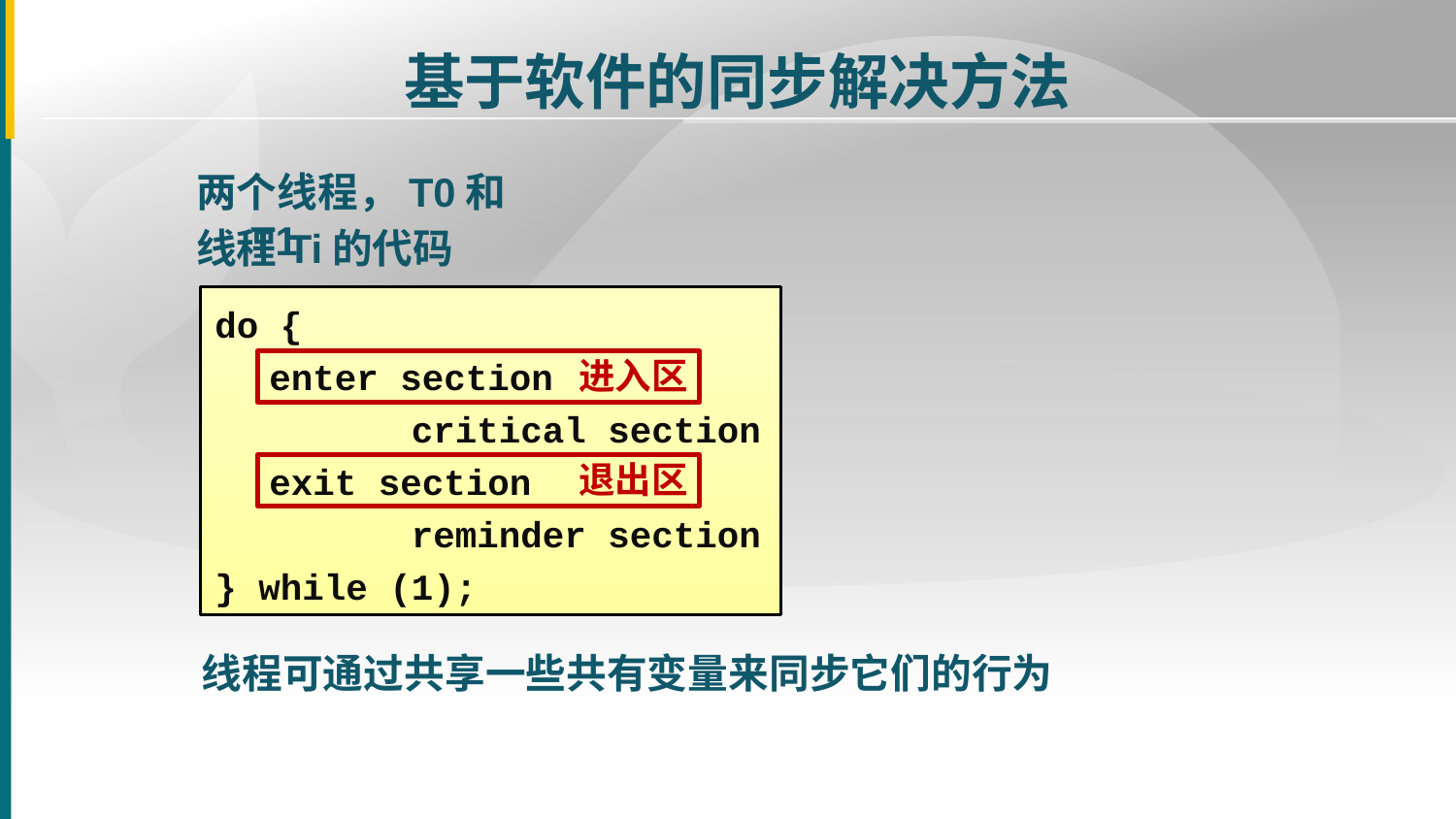

基于软件的同步解决方法
两个线程，T0和T1
线程Ti的代码
do {
	enter section
         critical section
	exit section
         reminder section
} while (1);
进入区

退出区

线程可通过共享一些共有变量来同步它们的行为